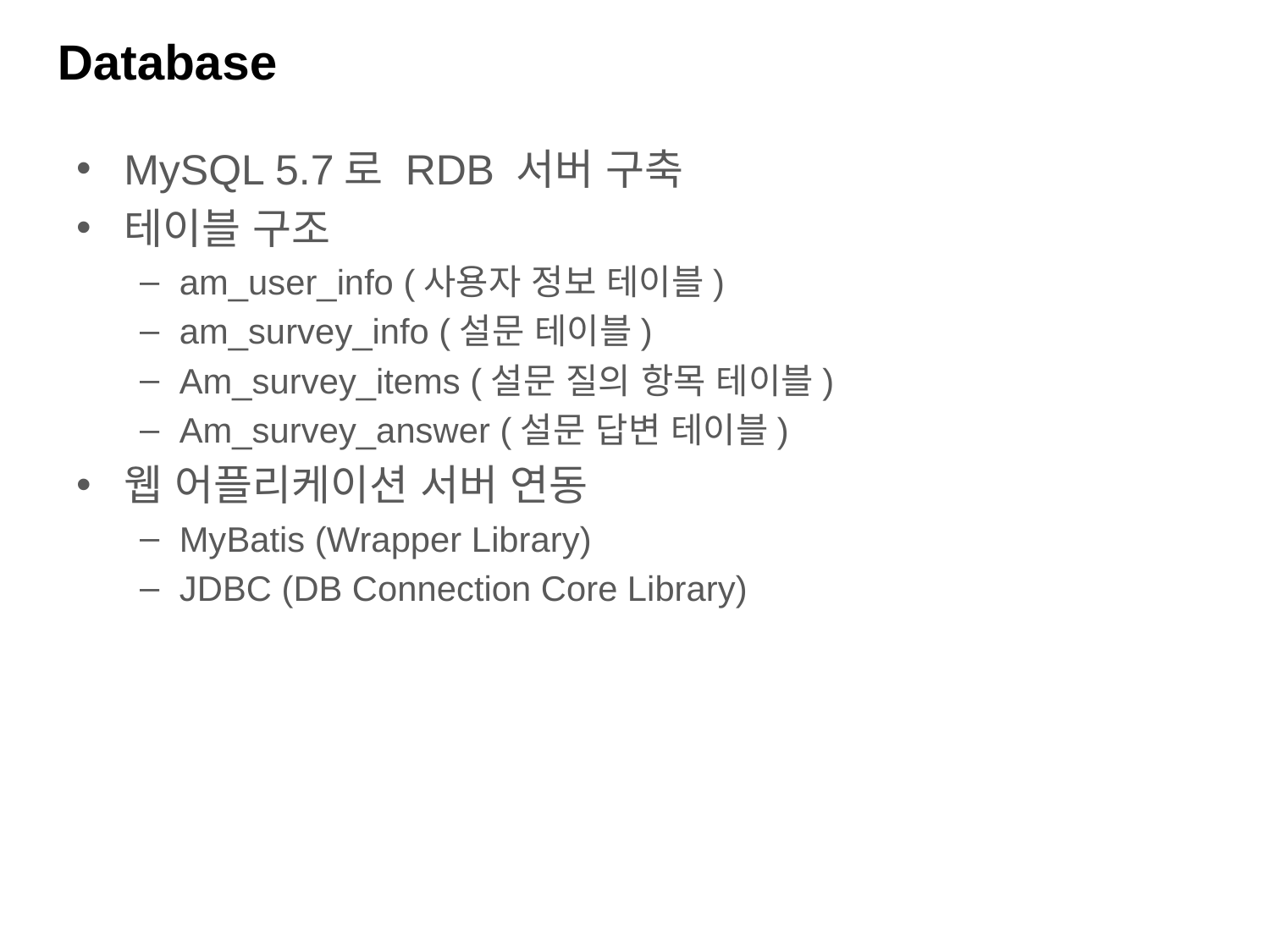

Database
MySQL 5.7로 RDB 서버 구축
테이블 구조
am_user_info (사용자 정보 테이블)
am_survey_info (설문 테이블)
Am_survey_items (설문 질의 항목 테이블)
Am_survey_answer (설문 답변 테이블)
웹 어플리케이션 서버 연동
MyBatis (Wrapper Library)
JDBC (DB Connection Core Library)